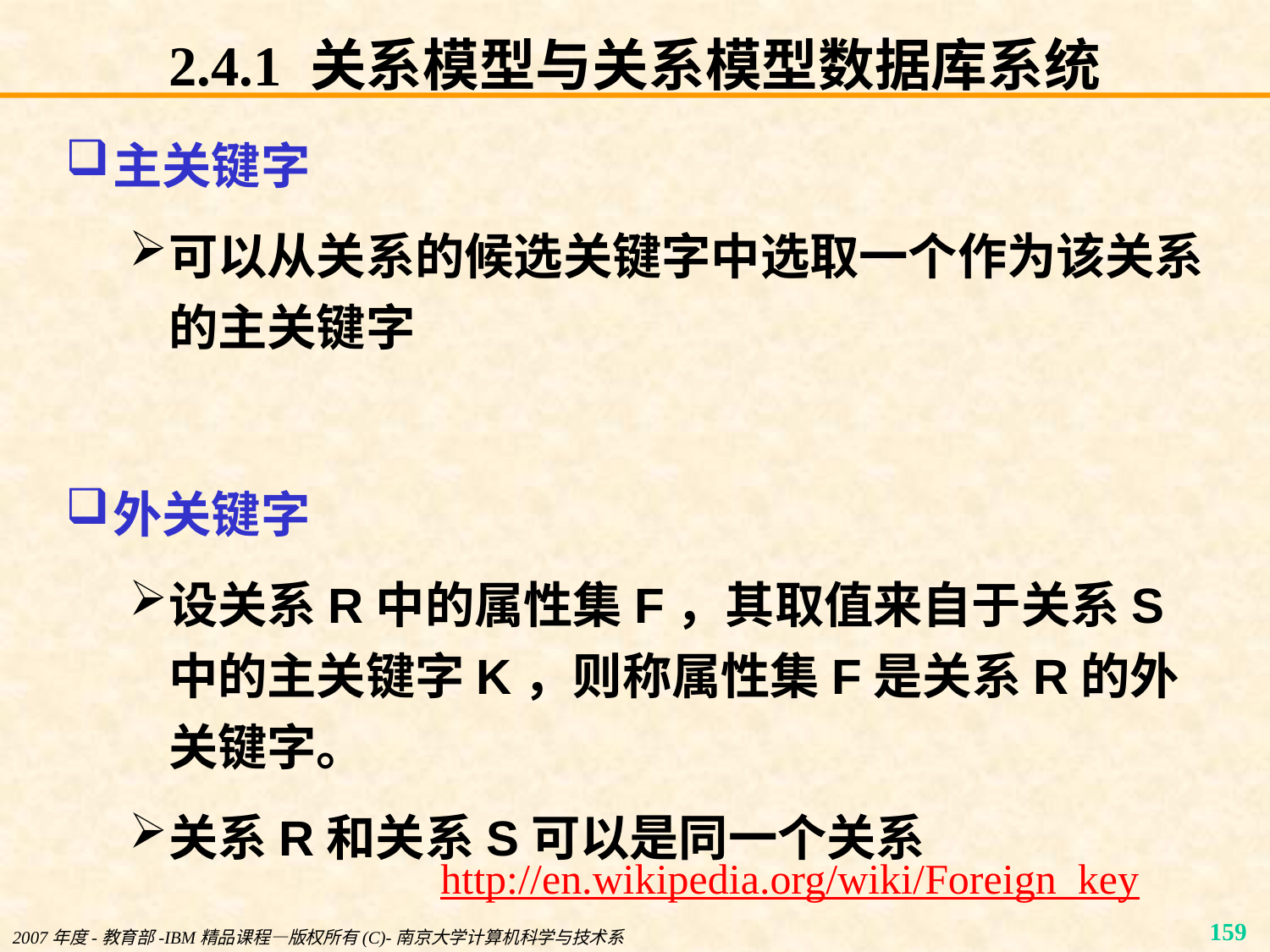

# 2.4.1 关系模型与关系模型数据库系统
主关键字
可以从关系的候选关键字中选取一个作为该关系的主关键字

外关键字
设关系R中的属性集F，其取值来自于关系S中的主关键字K，则称属性集F是关系R的外关键字。
关系R和关系S可以是同一个关系
http://en.wikipedia.org/wiki/Foreign_key
159
2007年度-教育部-IBM精品课程—版权所有(C)-南京大学计算机科学与技术系